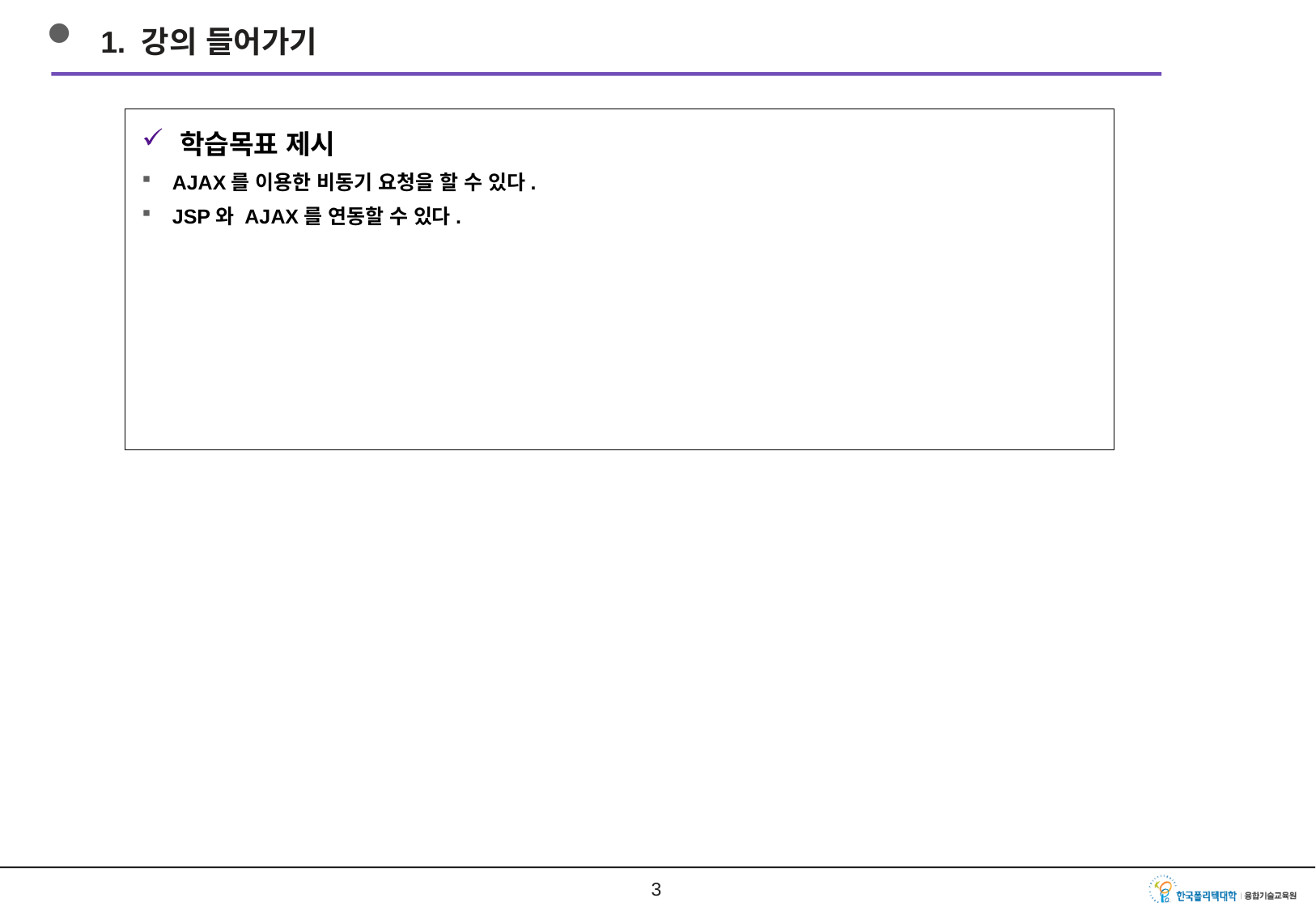

1. 강의 들어가기
학습목표 제시
AJAX를 이용한 비동기 요청을 할 수 있다.
JSP와 AJAX를 연동할 수 있다.
3